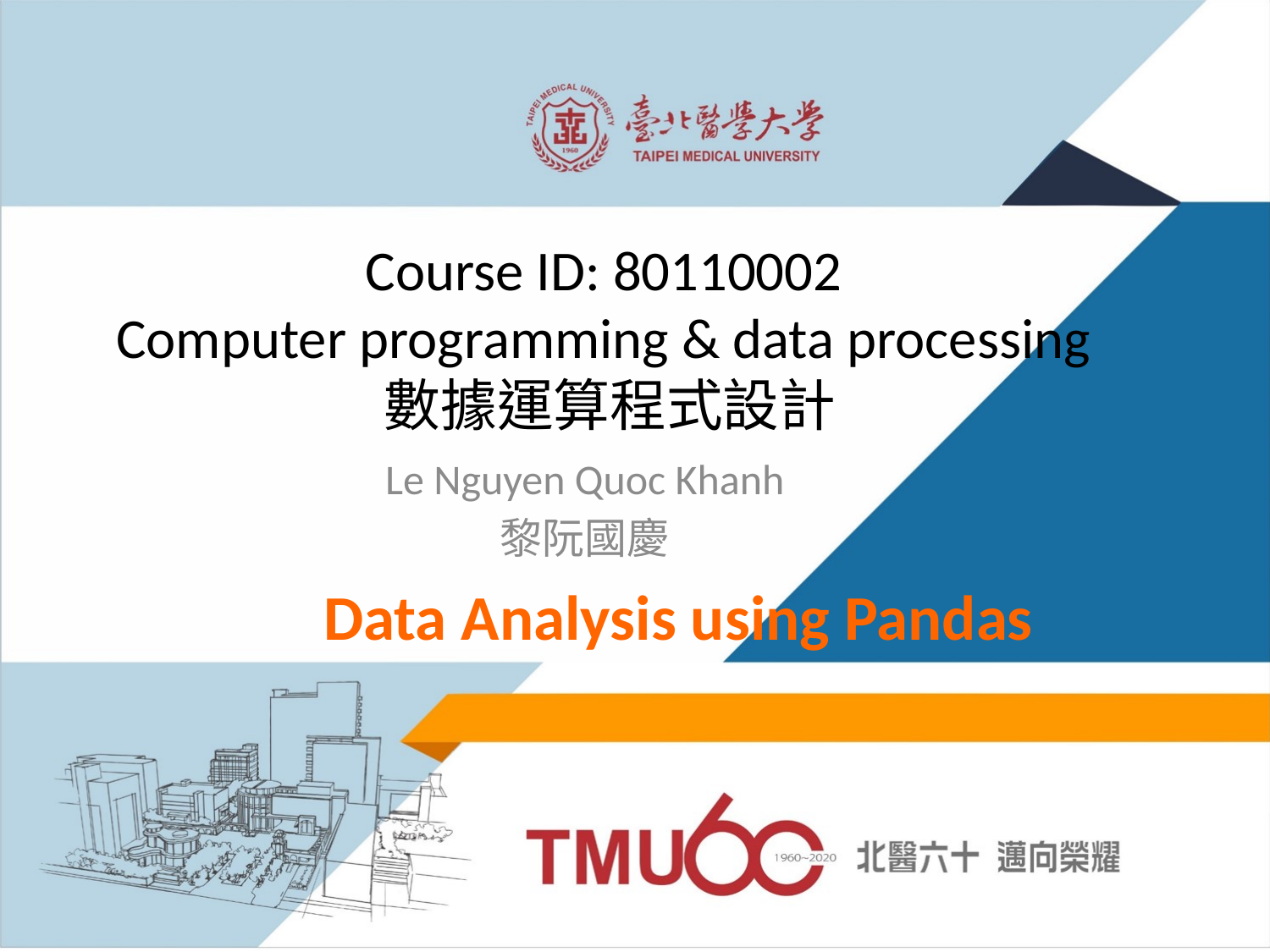

# Course ID: 80110002 Computer programming & data processing 數據運算程式設計
Le Nguyen Quoc Khanh
黎阮國慶
Data Analysis using Pandas